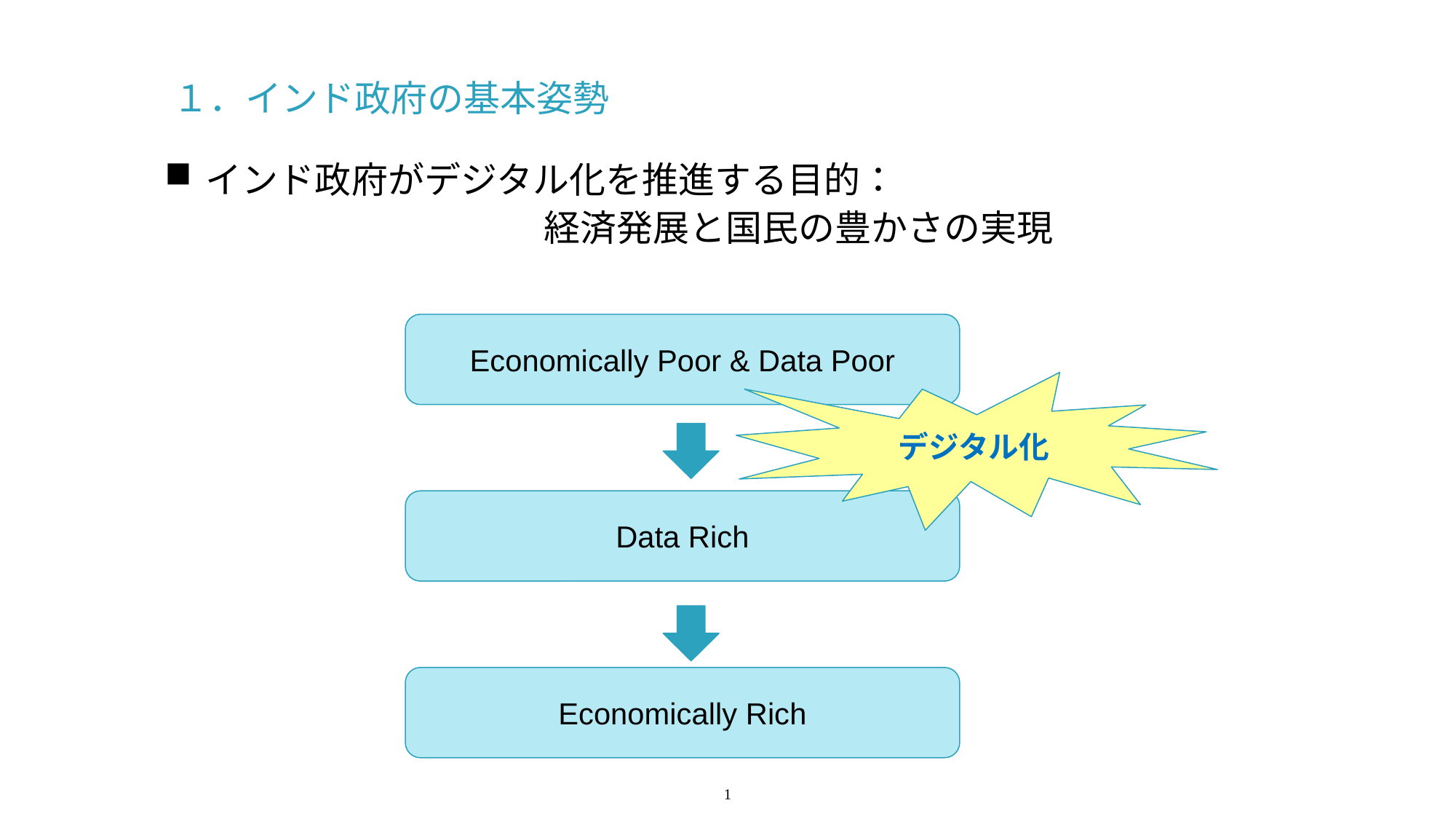

１．インド政府の基本姿勢
インド政府がデジタル化を推進する目的：
経済発展と国民の豊かさの実現

Economically Poor & Data Poor
デジタル化

Data Rich

Economically Rich
1